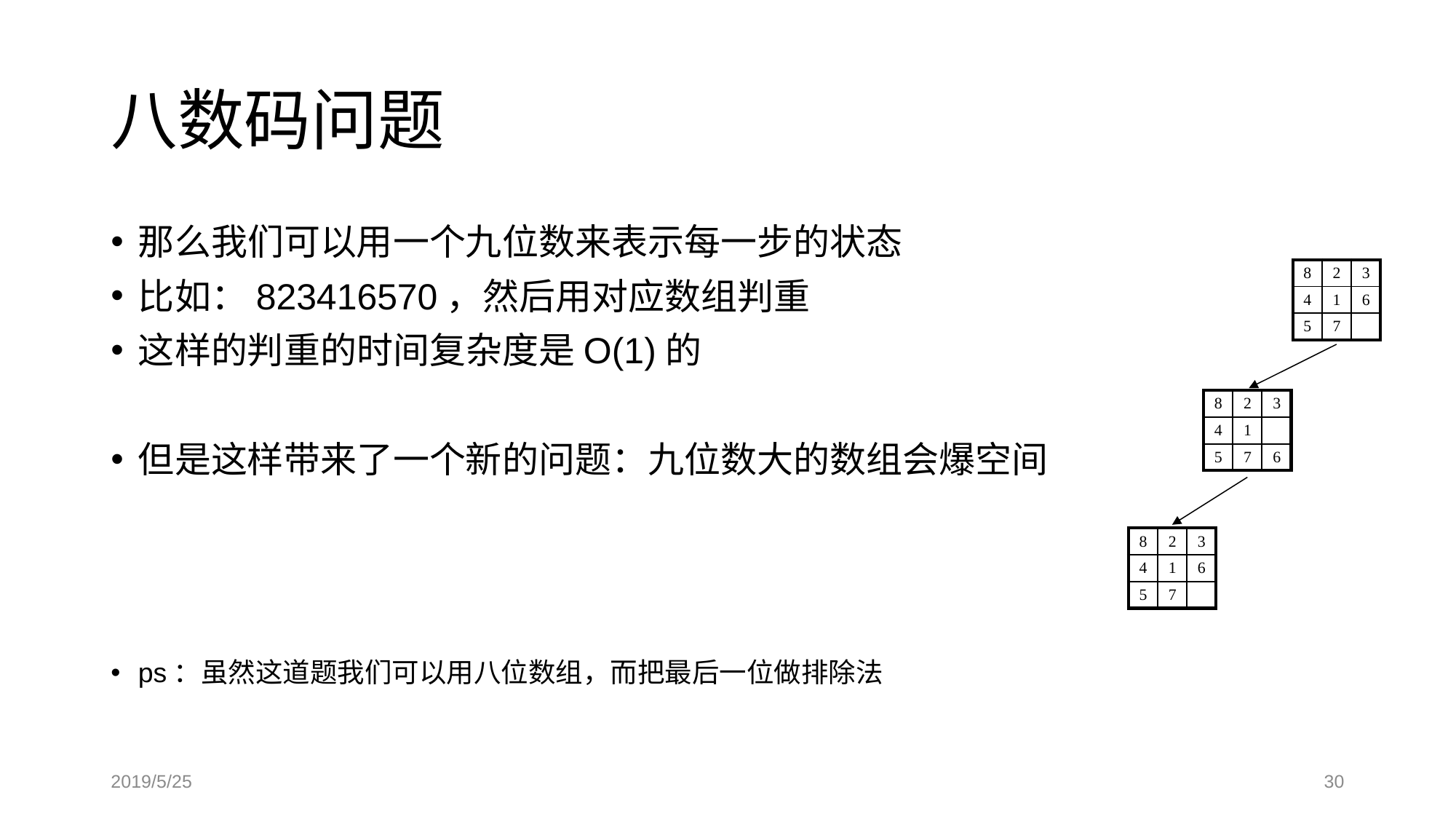

# 八数码问题
那么我们可以用一个九位数来表示每一步的状态
比如：823416570，然后用对应数组判重
这样的判重的时间复杂度是O(1)的

但是这样带来了一个新的问题：九位数大的数组会爆空间

ps：虽然这道题我们可以用八位数组，而把最后一位做排除法

| 8 | 2 | 3 |
| --- | --- | --- |
| 4 | 1 | 6 |
| 5 | 7 |  |

| 8 | 2 | 3 |
| --- | --- | --- |
| 4 | 1 |  |
| 5 | 7 | 6 |

| 8 | 2 | 3 |
| --- | --- | --- |
| 4 | 1 | 6 |
| 5 | 7 |  |
2019/5/25
30